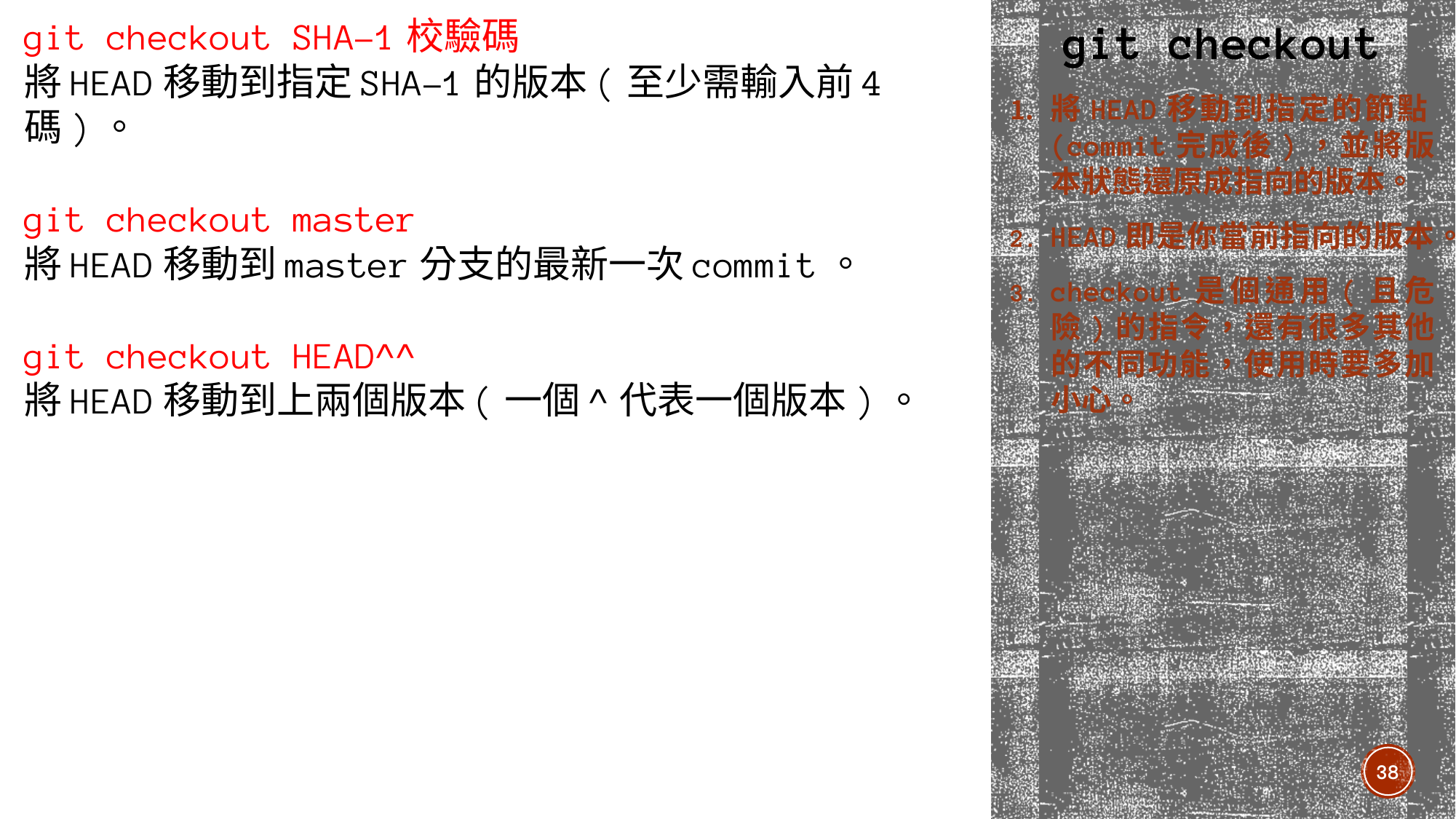

git checkout SHA-1校驗碼
將HEAD移動到指定SHA-1的版本(至少需輸入前4碼)。

git checkout master
將HEAD移動到master分支的最新一次commit。

git checkout HEAD^^
將HEAD移動到上兩個版本(一個^代表一個版本)。

# git checkout
將HEAD移動到指定的節點(commit完成後)，並將版本狀態還原成指向的版本。
HEAD即是你當前指向的版本。
checkout是個通用(且危險)的指令，還有很多其他的不同功能，使用時要多加小心。

38